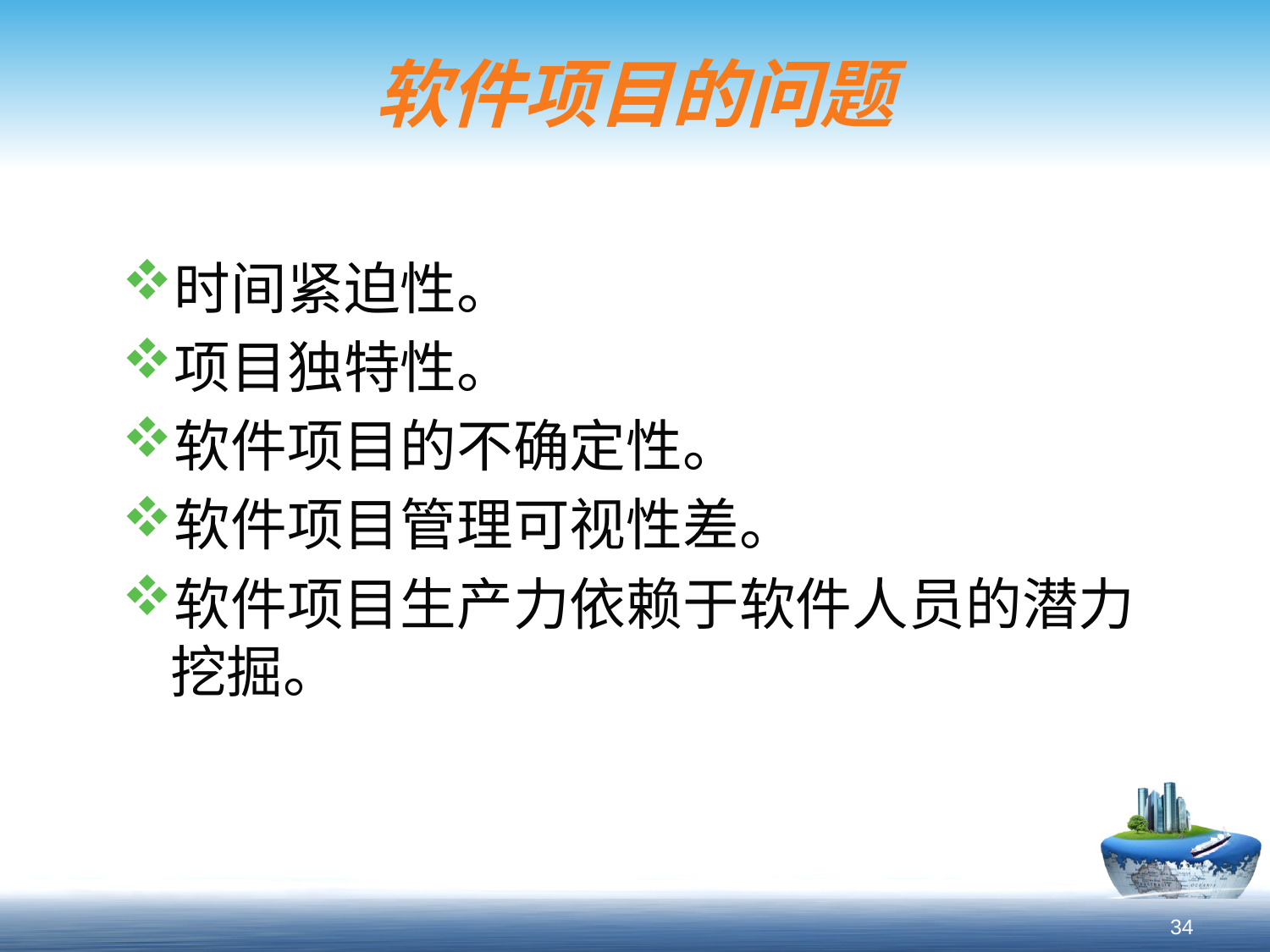

# 软件项目的问题
时间紧迫性。
项目独特性。
软件项目的不确定性。
软件项目管理可视性差。
软件项目生产力依赖于软件人员的潜力挖掘。
34